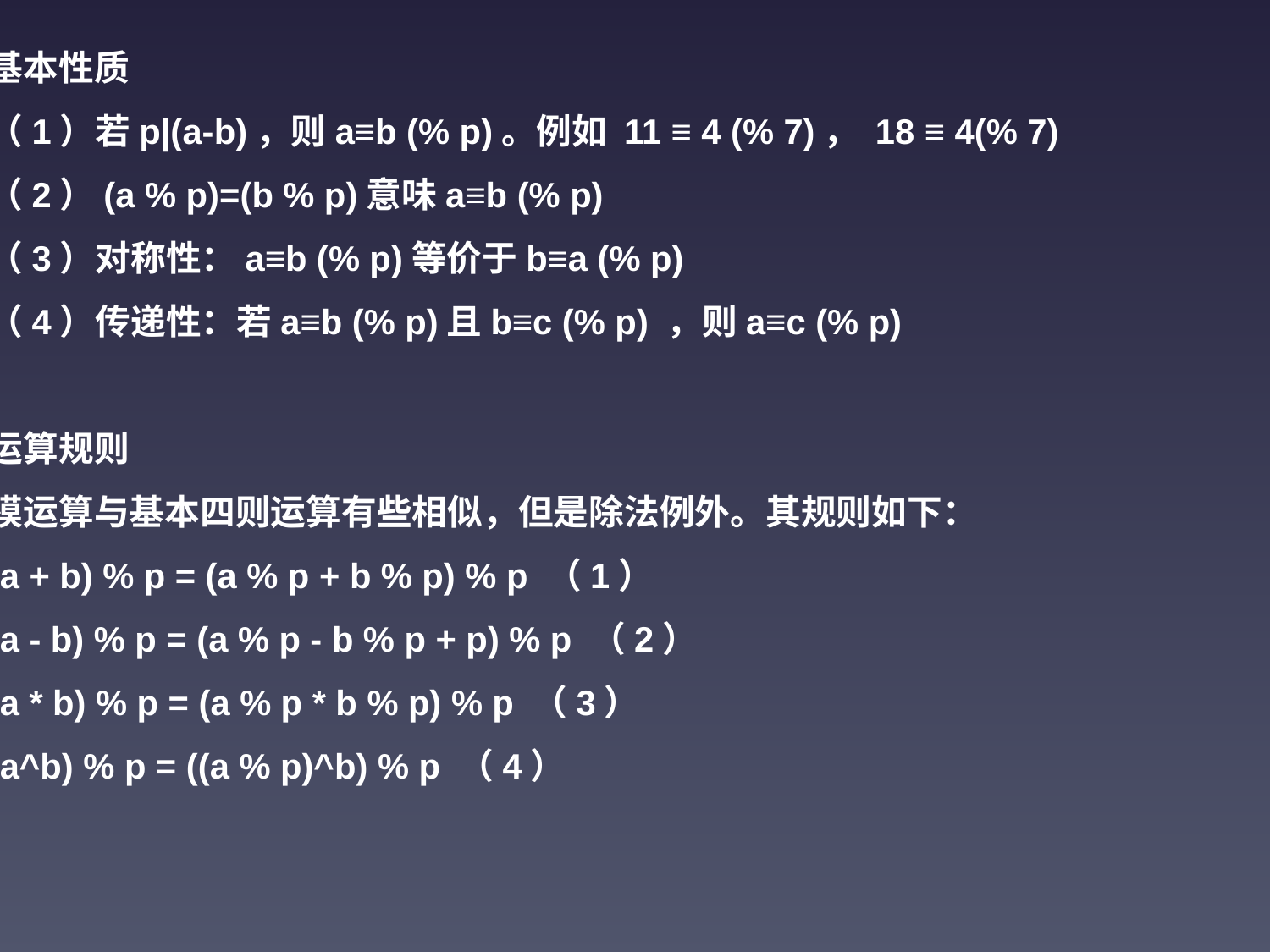

基本性质
（1）若p|(a-b)，则a≡b (% p)。例如 11 ≡ 4 (% 7)， 18 ≡ 4(% 7)
（2）(a % p)=(b % p)意味a≡b (% p)
（3）对称性：a≡b (% p)等价于b≡a (% p)
（4）传递性：若a≡b (% p)且b≡c (% p) ，则a≡c (% p)

运算规则
模运算与基本四则运算有些相似，但是除法例外。其规则如下：
(a + b) % p = (a % p + b % p) % p （1）
(a - b) % p = (a % p - b % p + p) % p （2）
(a * b) % p = (a % p * b % p) % p （3）
(a^b) % p = ((a % p)^b) % p （4）